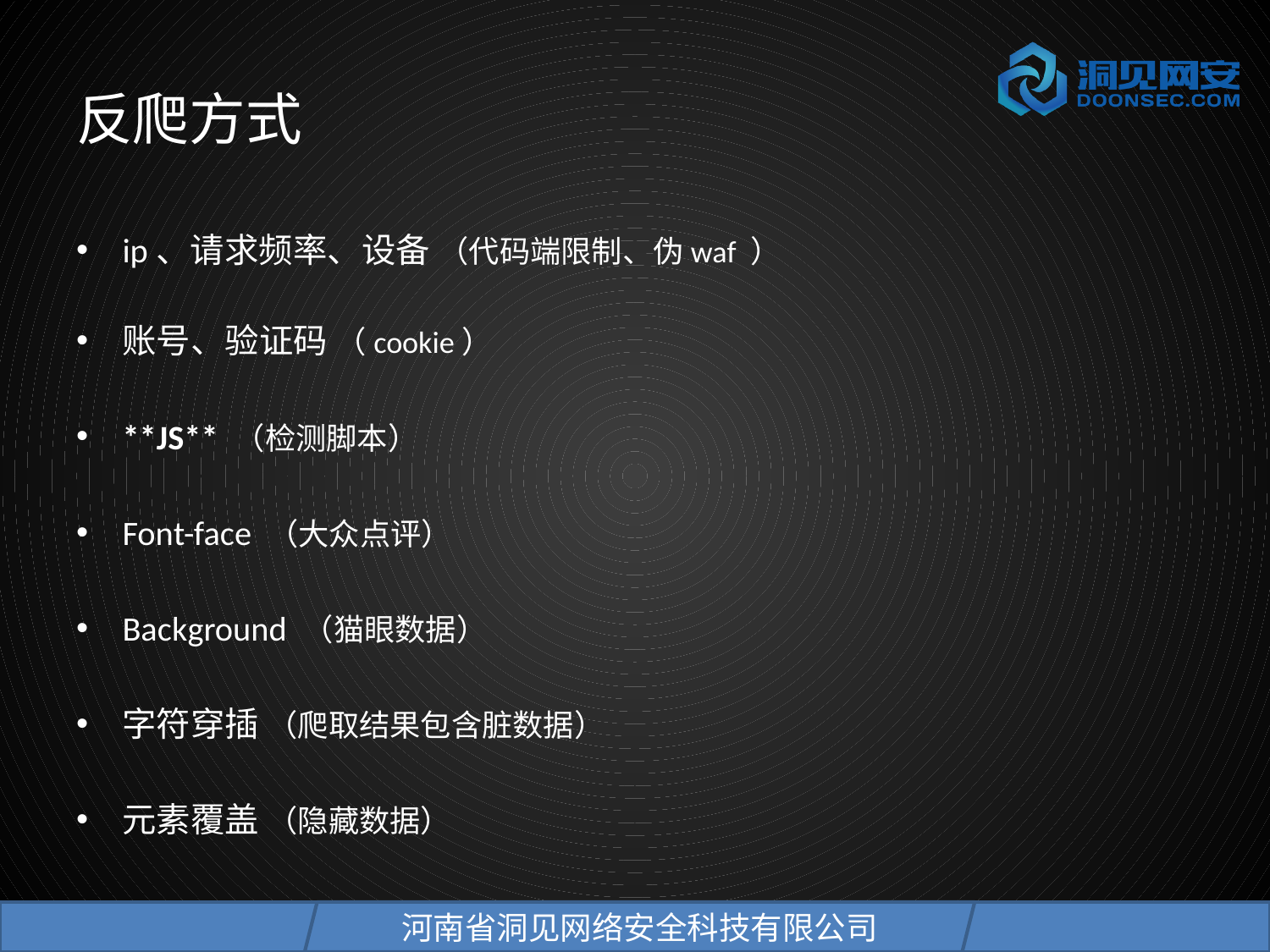

# 反爬方式
ip、请求频率、设备 （代码端限制、伪waf ）

账号、验证码 （cookie）

**JS** （检测脚本）

Font-face （大众点评）

Background （猫眼数据）

字符穿插 （爬取结果包含脏数据）

元素覆盖 （隐藏数据）